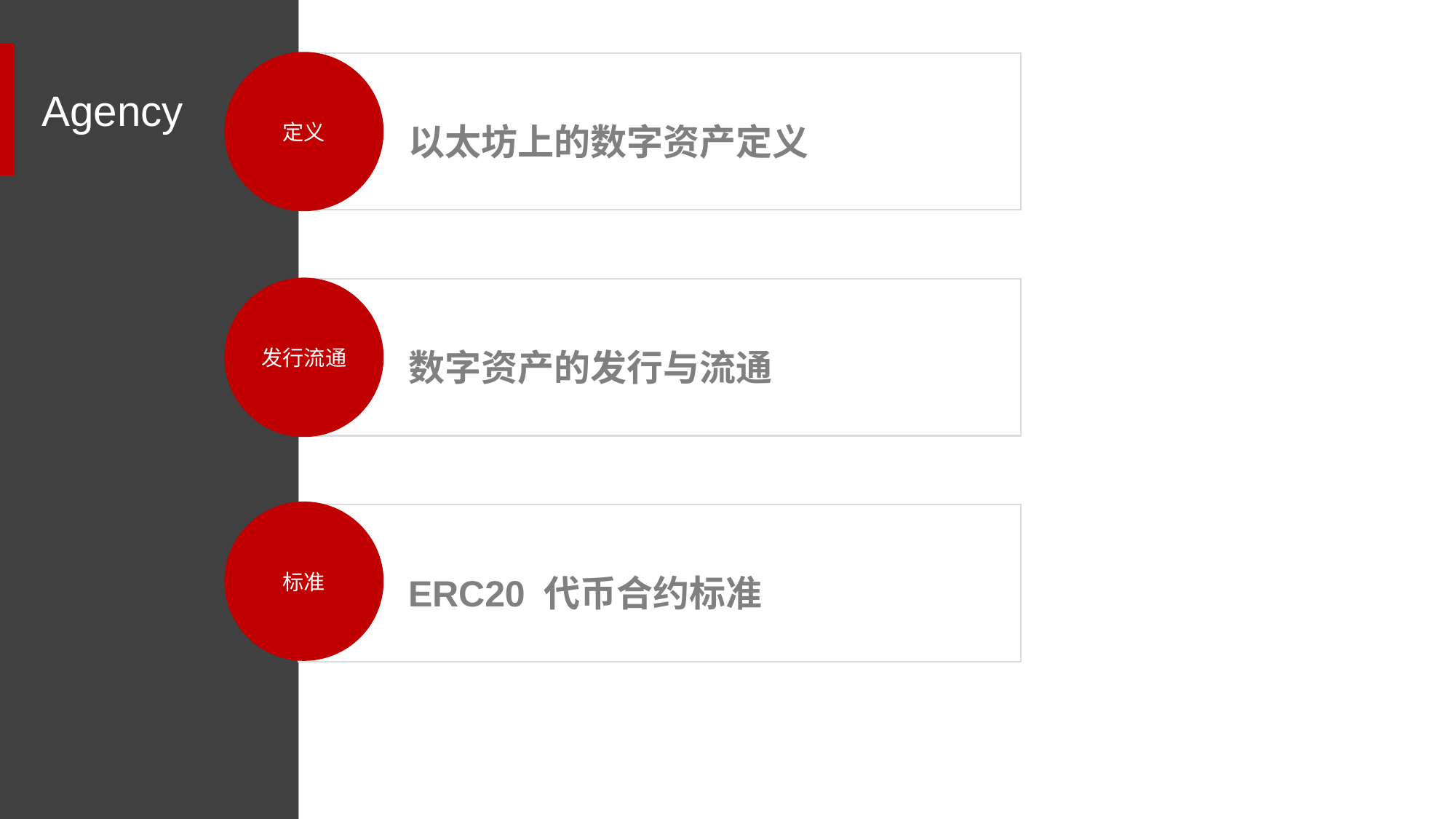

定义

以太坊上的数字资产定义
Agency
发行流通

数字资产的发行与流通
标准

ERC20 代币合约标准